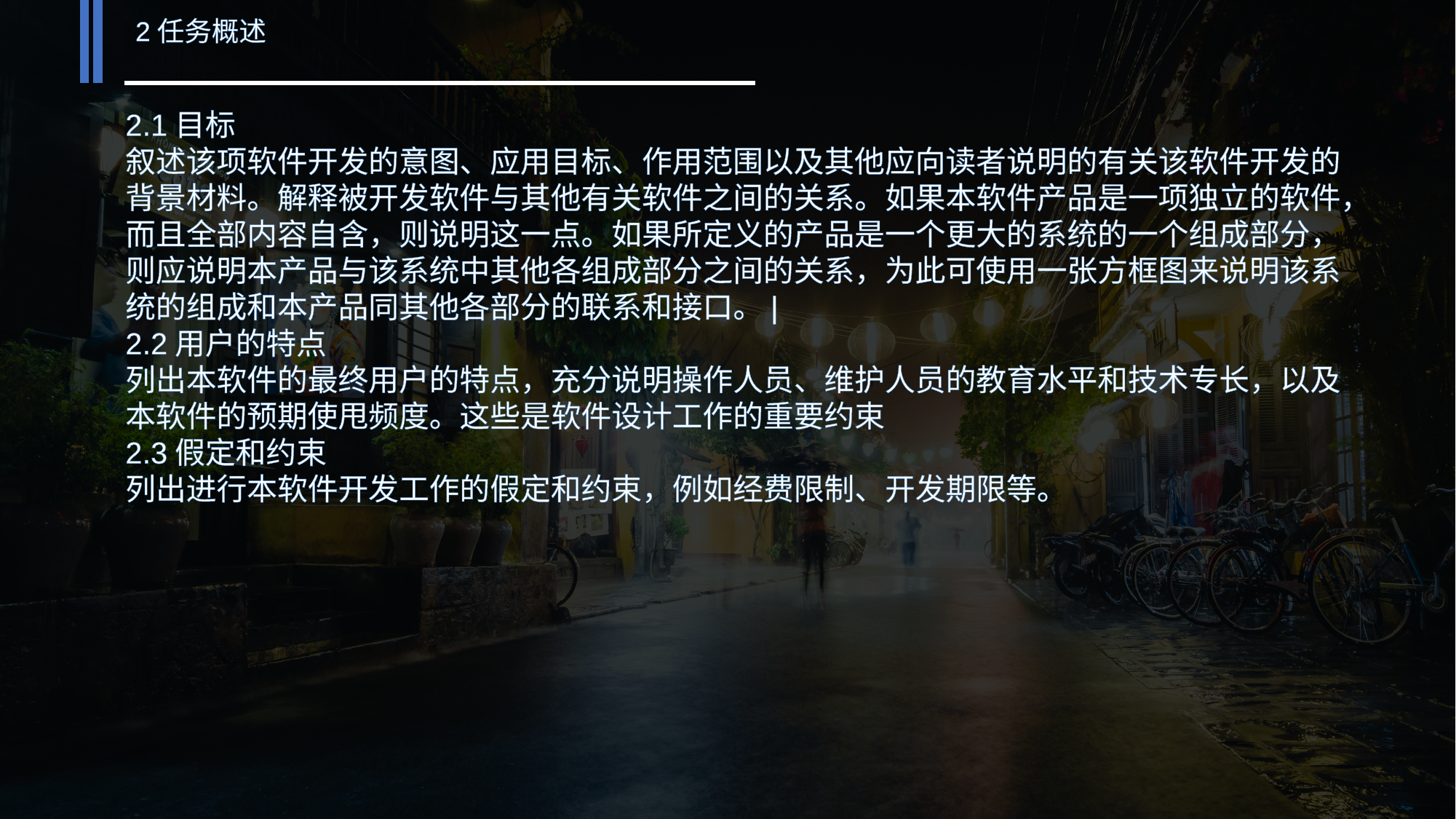

2任务概述
2.1目标
叙述该项软件开发的意图、应用目标、作用范围以及其他应向读者说明的有关该软件开发的背景材料。解释被开发软件与其他有关软件之间的关系。如果本软件产品是一项独立的软件，而且全部内容自含，则说明这一点。如果所定义的产品是一个更大的系统的一个组成部分，则应说明本产品与该系统中其他各组成部分之间的关系，为此可使用一张方框图来说明该系统的组成和本产品同其他各部分的联系和接口。|
2.2用户的特点
列出本软件的最终用户的特点，充分说明操作人员、维护人员的教育水平和技术专长，以及本软件的预期使甩频度。这些是软件设计工作的重要约束
2.3假定和约束
列出进行本软件开发工作的假定和约束，例如经费限制、开发期限等。